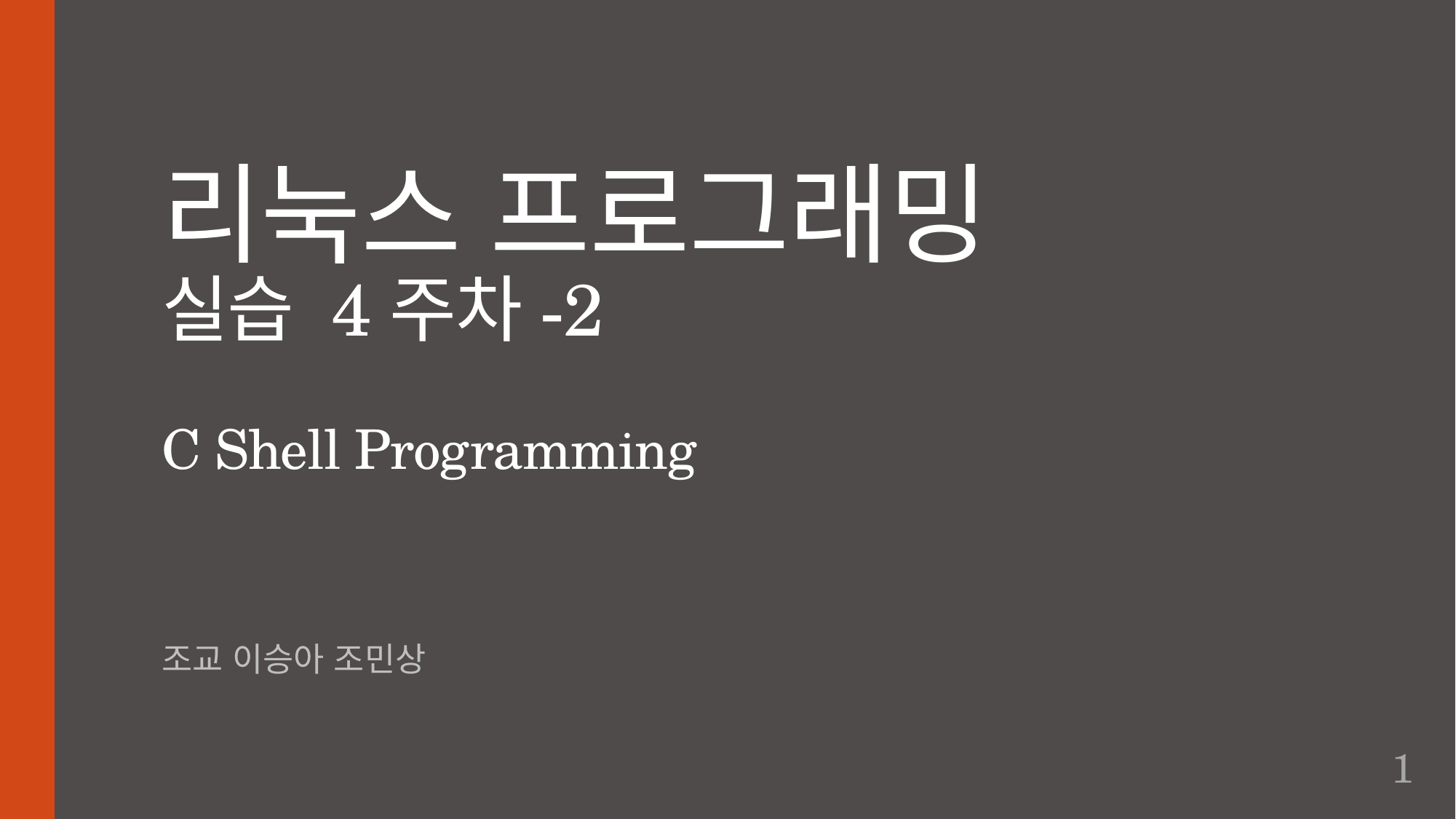

# 리눅스 프로그래밍 실습 4주차-2 C Shell Programming

조교 이승아 조민상
1